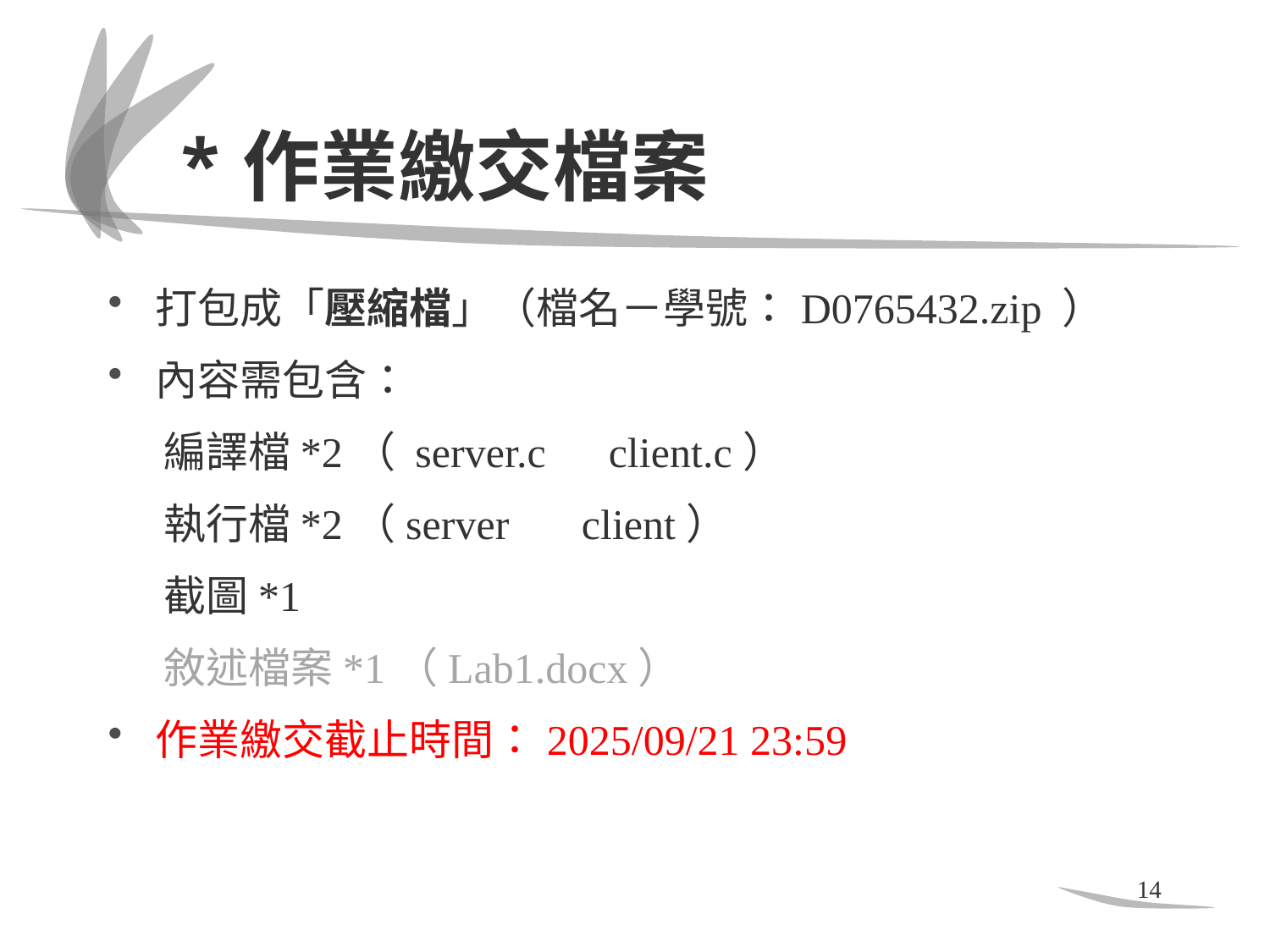

# *作業繳交檔案
打包成「壓縮檔」（檔名－學號：D0765432.zip ）
內容需包含：
編譯檔*2（ server.c　client.c）
執行檔*2（server　 client）
截圖*1
敘述檔案*1（Lab1.docx）
作業繳交截止時間：2025/09/21 23:59
14